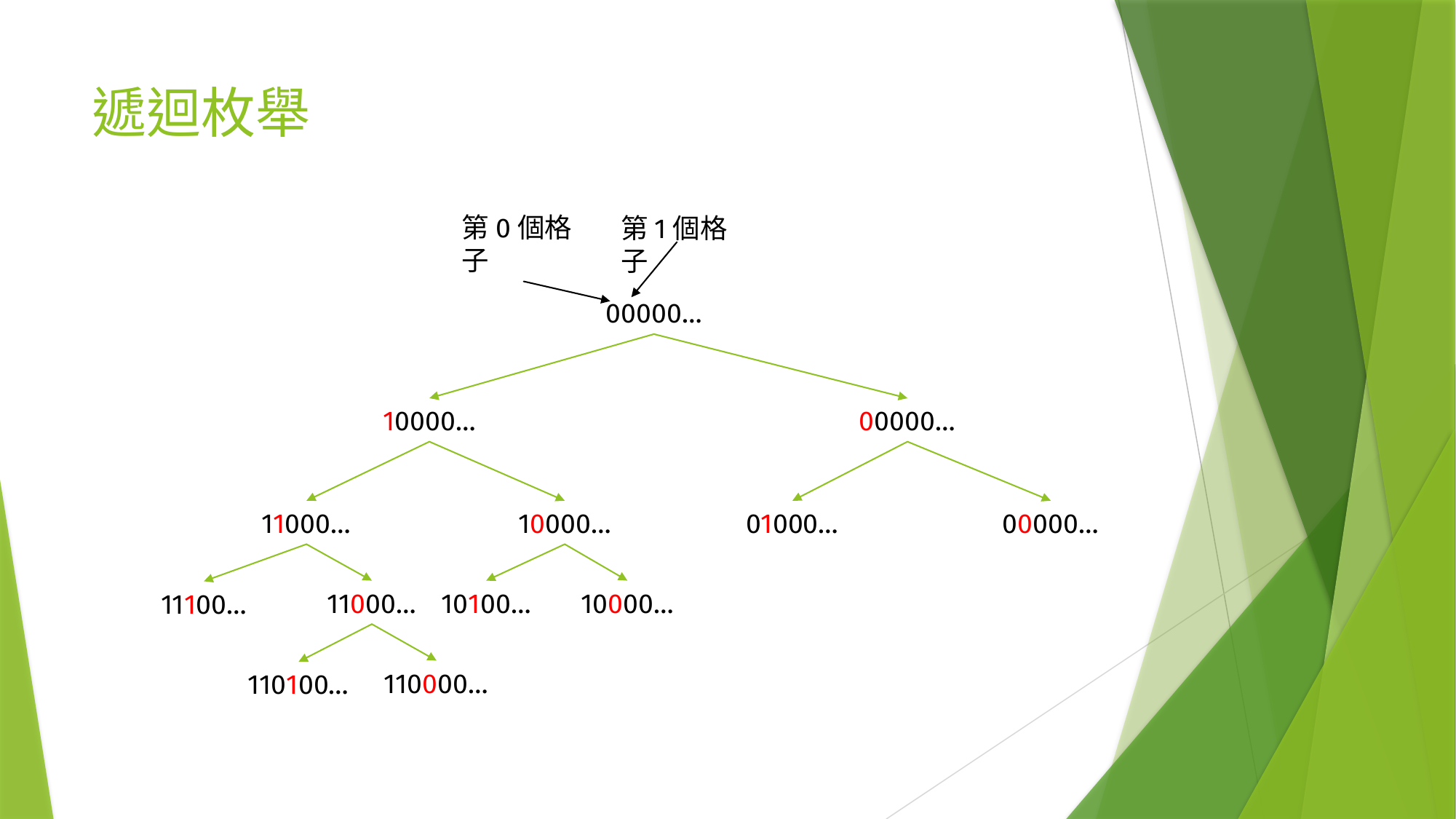

# 遞迴枚舉
第0個格子
第1個格子
00000…
10000…
00000…
11000…
10000…
01000…
00000…
11000…
10100…
10000…
11100…
110000…
110100…